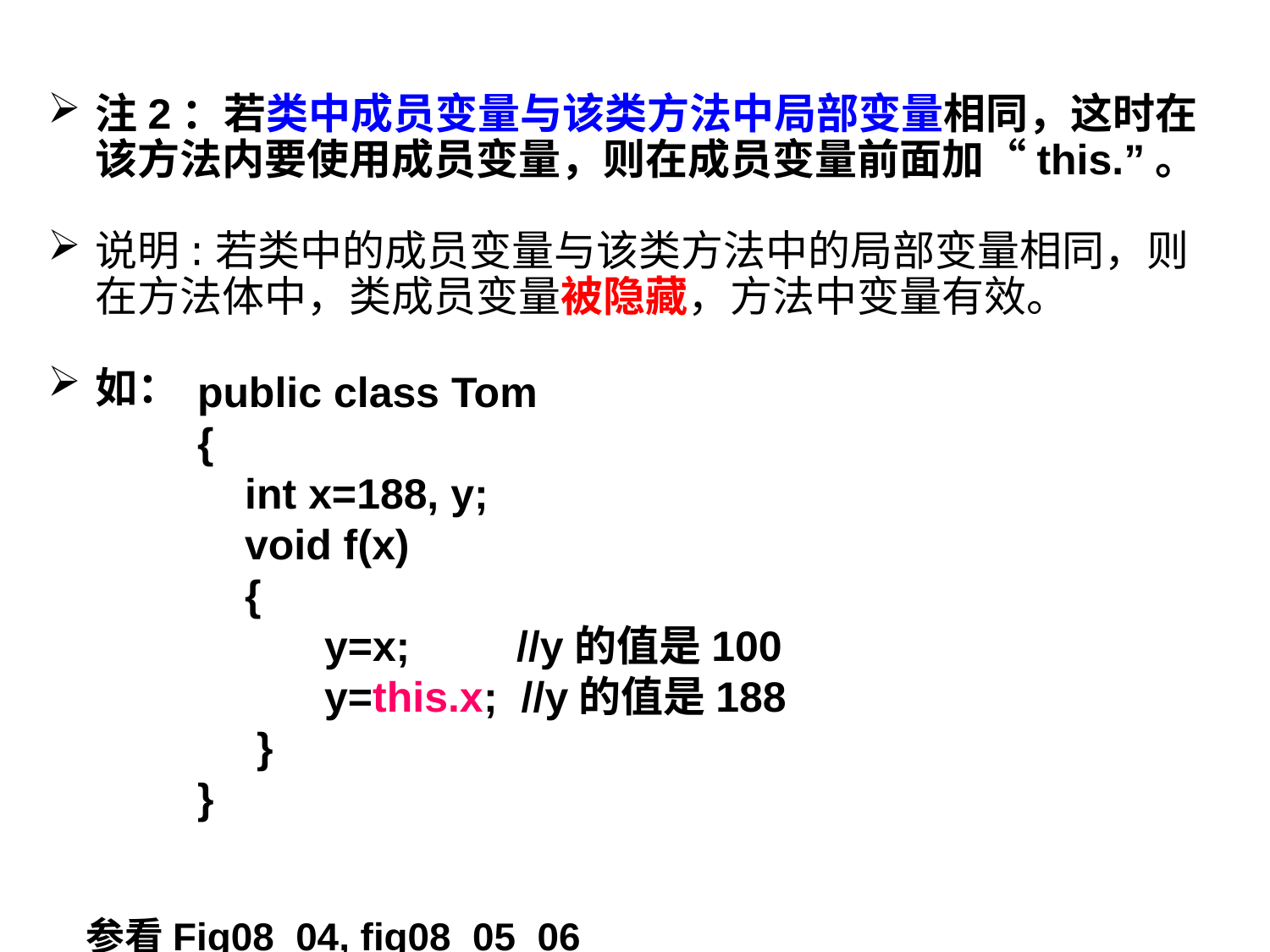

注2：若类中成员变量与该类方法中局部变量相同，这时在该方法内要使用成员变量，则在成员变量前面加“this.”。

说明:若类中的成员变量与该类方法中的局部变量相同，则在方法体中，类成员变量被隐藏，方法中变量有效。

如：
public class Tom
{
    int x=188, y;
    void f(x)
    {
	y=x;         //y的值是100	y=this.x;  //y的值是188
     }
}
参看Fig08_04, fig08_05_06